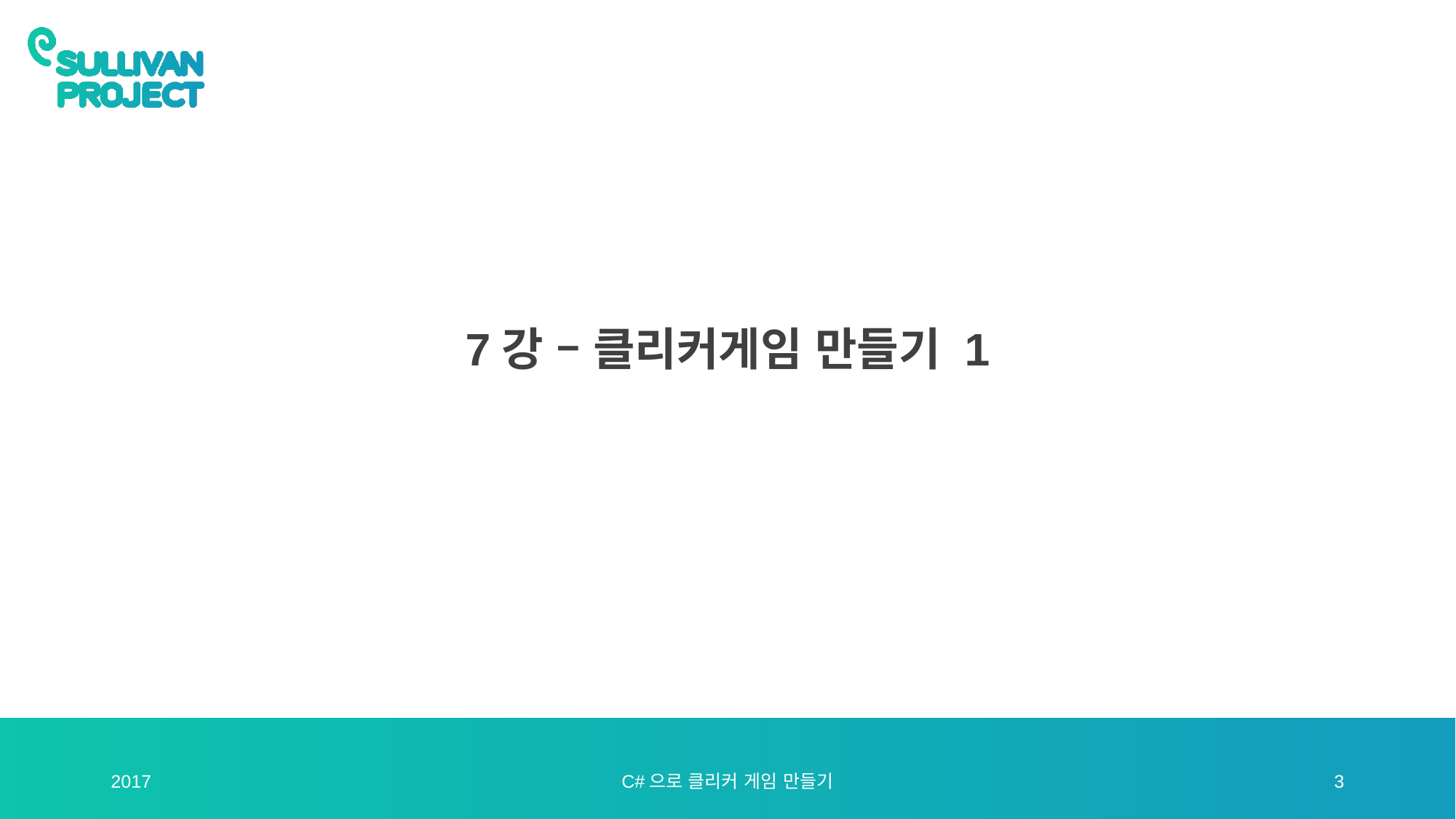

# 7강 – 클리커게임 만들기 1

2017
C#으로 클리커 게임 만들기
3